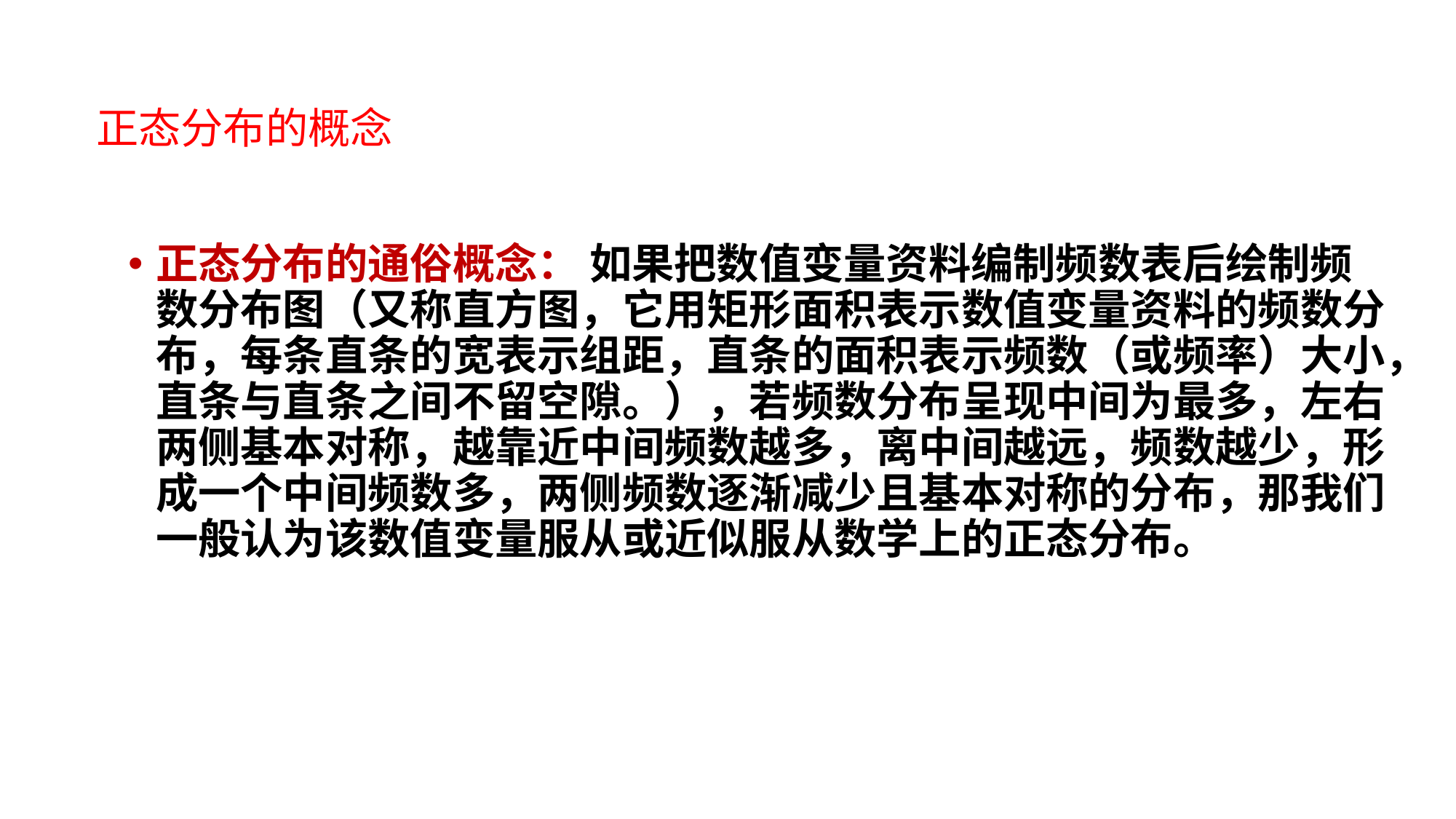

正态分布的概念
正态分布的通俗概念： 如果把数值变量资料编制频数表后绘制频数分布图（又称直方图，它用矩形面积表示数值变量资料的频数分布，每条直条的宽表示组距，直条的面积表示频数（或频率）大小，直条与直条之间不留空隙。），若频数分布呈现中间为最多，左右两侧基本对称，越靠近中间频数越多，离中间越远，频数越少，形成一个中间频数多，两侧频数逐渐减少且基本对称的分布，那我们一般认为该数值变量服从或近似服从数学上的正态分布。